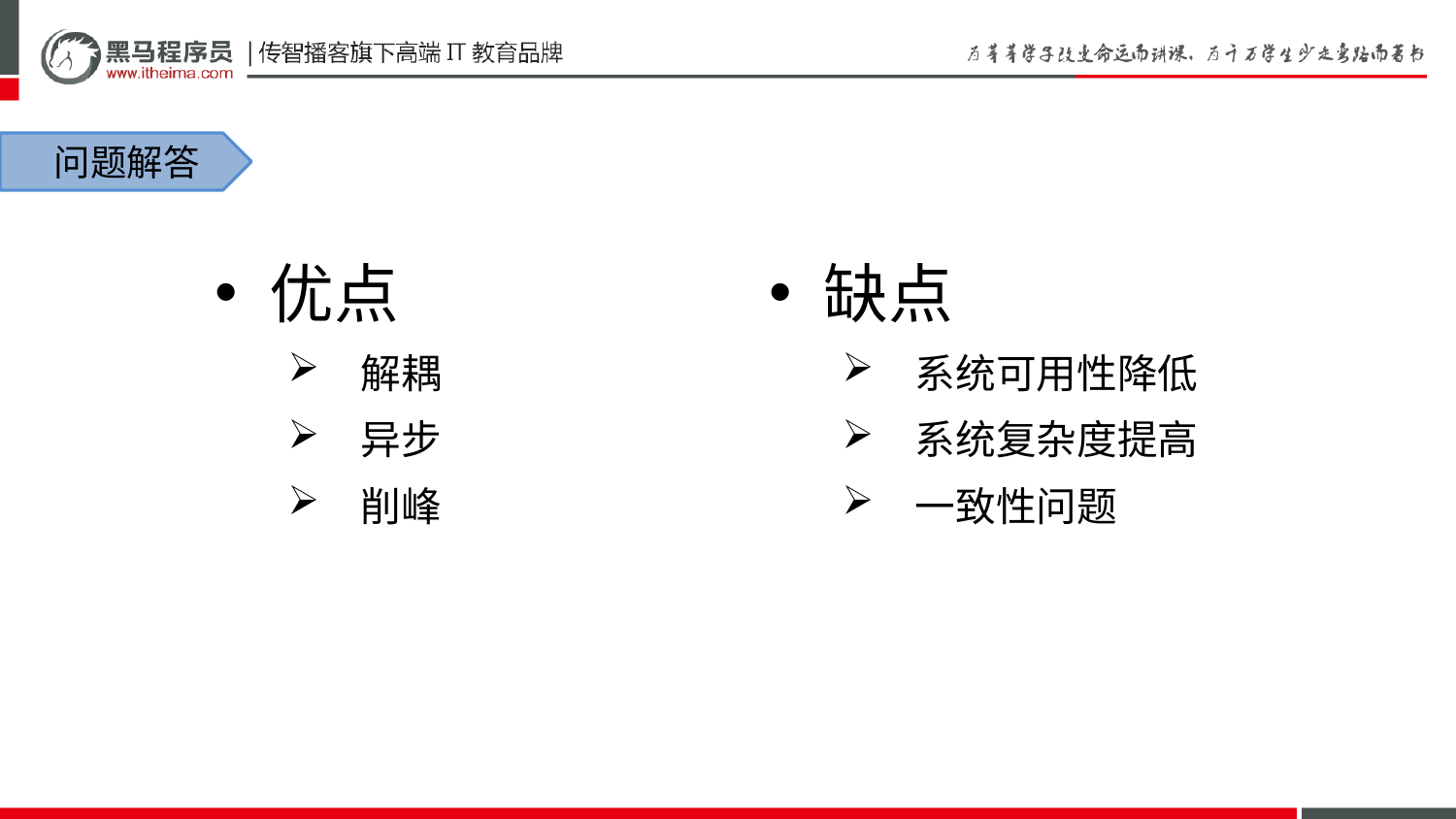

问题解答
优点
解耦
异步
削峰
缺点
系统可用性降低
系统复杂度提高
一致性问题